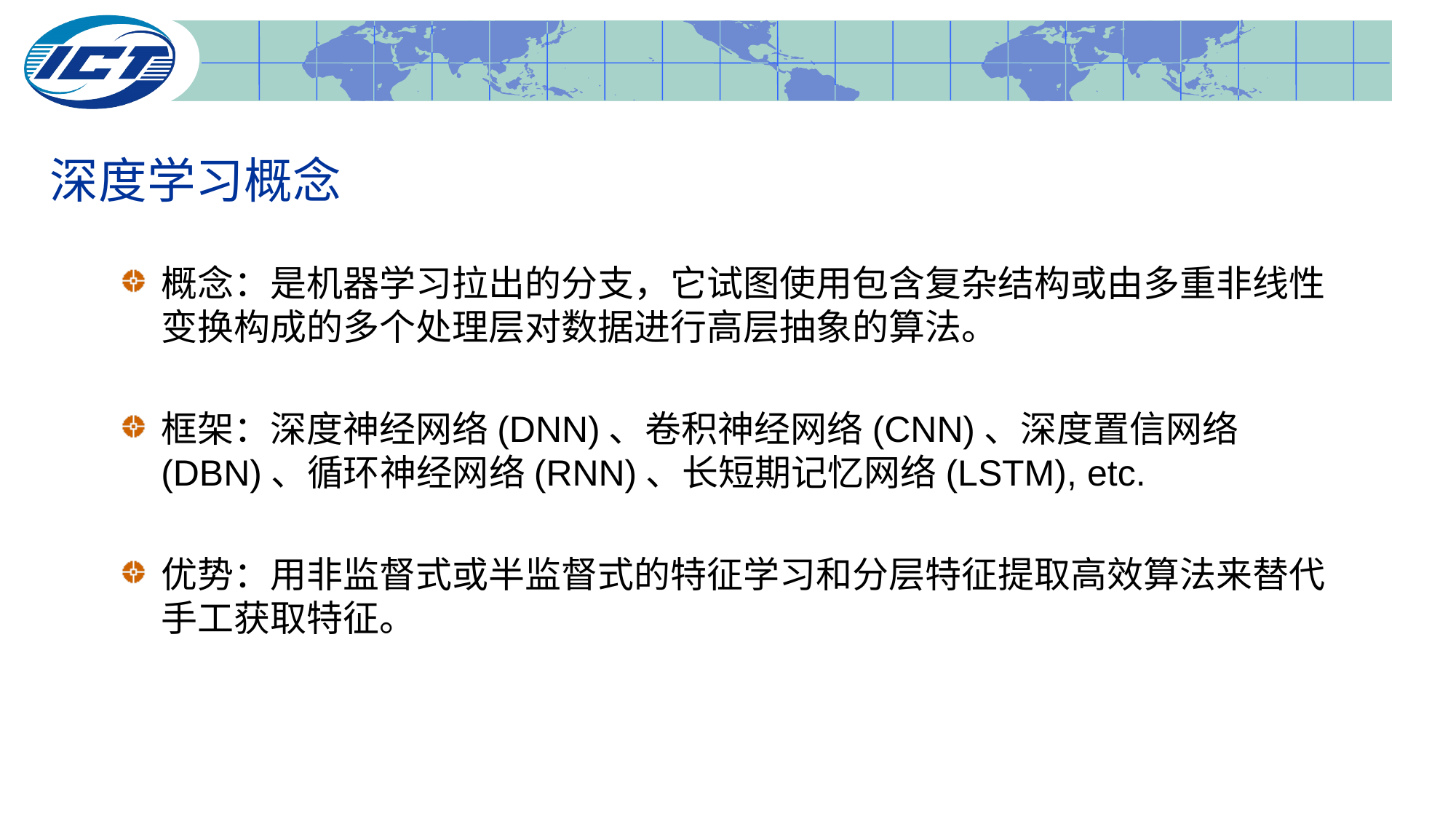

# 深度学习概念
概念：是机器学习拉出的分支，它试图使用包含复杂结构或由多重非线性变换构成的多个处理层对数据进行高层抽象的算法。

框架：深度神经网络(DNN)、卷积神经网络(CNN)、深度置信网络(DBN)、循环神经网络(RNN)、长短期记忆网络(LSTM), etc.

优势：用非监督式或半监督式的特征学习和分层特征提取高效算法来替代手工获取特征。
7